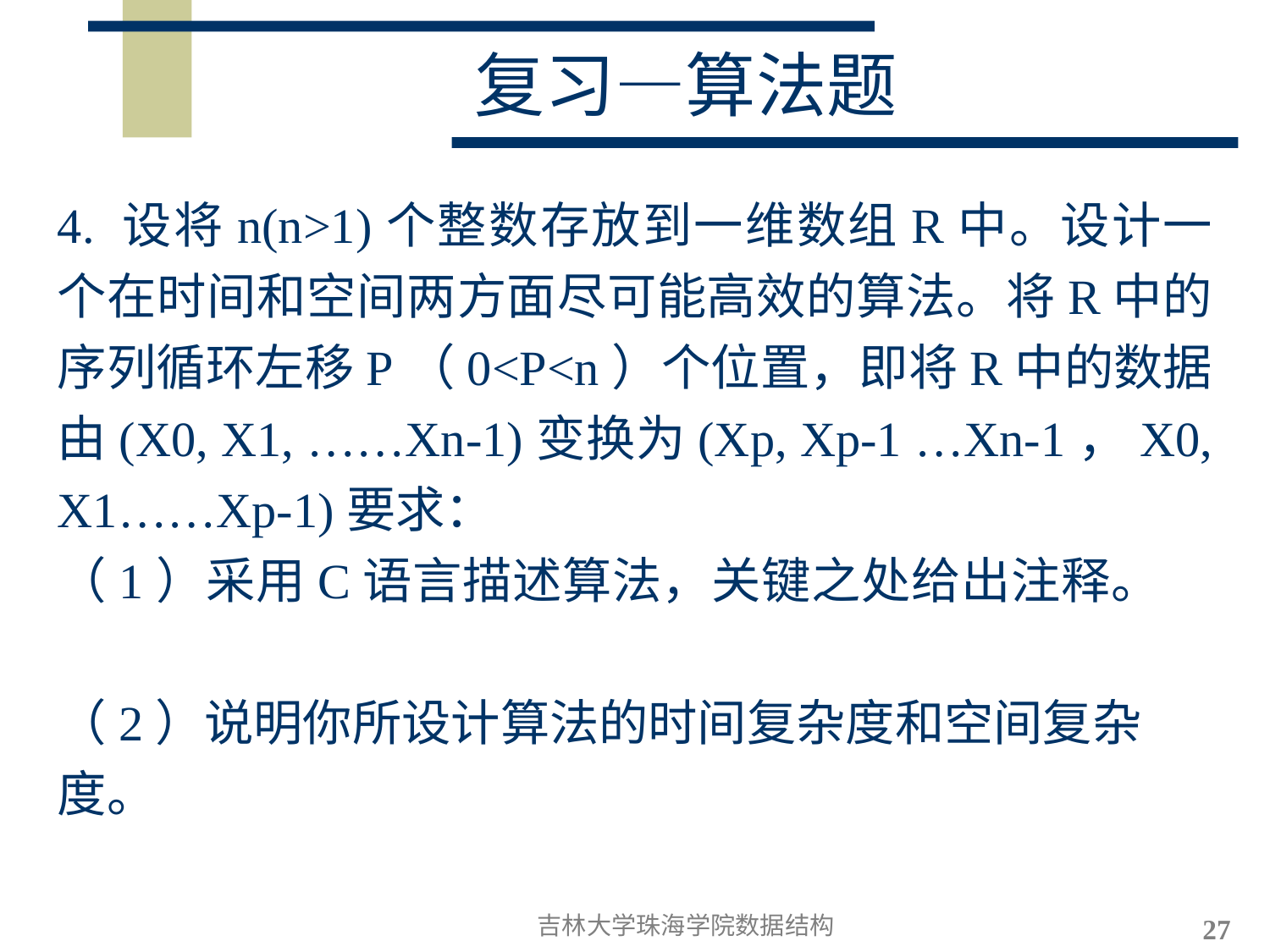

# 复习—算法题
4. 设将n(n>1)个整数存放到一维数组R中。设计一个在时间和空间两方面尽可能高效的算法。将R中的序列循环左移P（0<P<n）个位置，即将R中的数据由(X0, X1, ……Xn-1)变换为(Xp, Xp-1 …Xn-1，X0, X1……Xp-1)要求：
（1）采用C语言描述算法，关键之处给出注释。
（2）说明你所设计算法的时间复杂度和空间复杂度。
吉林大学珠海学院数据结构